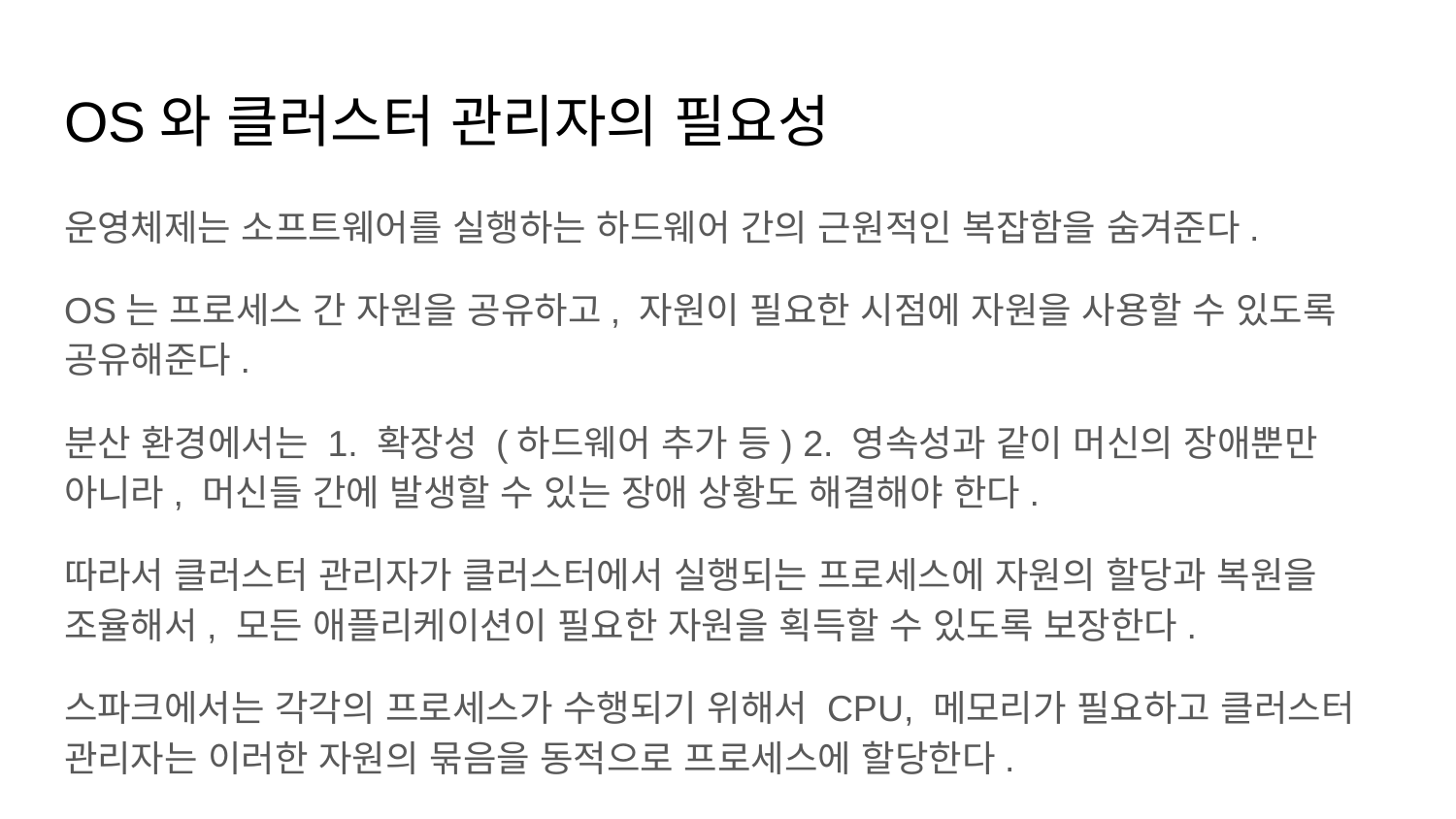

# OS와 클러스터 관리자의 필요성
운영체제는 소프트웨어를 실행하는 하드웨어 간의 근원적인 복잡함을 숨겨준다.
OS는 프로세스 간 자원을 공유하고, 자원이 필요한 시점에 자원을 사용할 수 있도록 공유해준다.
분산 환경에서는 1. 확장성 (하드웨어 추가 등) 2. 영속성과 같이 머신의 장애뿐만 아니라, 머신들 간에 발생할 수 있는 장애 상황도 해결해야 한다.
따라서 클러스터 관리자가 클러스터에서 실행되는 프로세스에 자원의 할당과 복원을 조율해서, 모든 애플리케이션이 필요한 자원을 획득할 수 있도록 보장한다.
스파크에서는 각각의 프로세스가 수행되기 위해서 CPU, 메모리가 필요하고 클러스터 관리자는 이러한 자원의 묶음을 동적으로 프로세스에 할당한다.